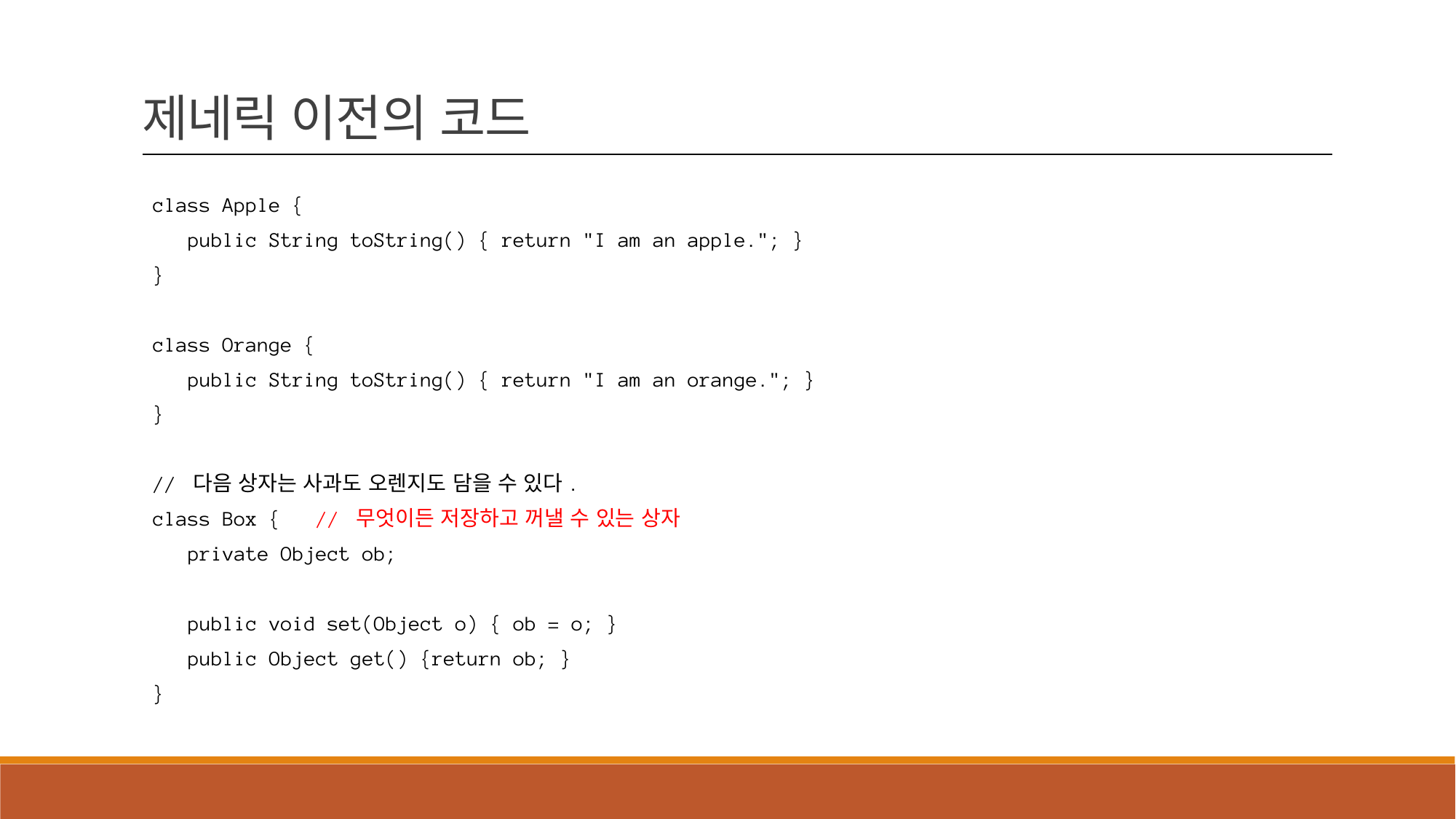

제네릭 이전의 코드
class Apple {
   public String toString() { return "I am an apple."; }
}

class Orange {
   public String toString() { return "I am an orange."; }
}

// 다음 상자는 사과도 오렌지도 담을 수 있다.
class Box {   // 무엇이든 저장하고 꺼낼 수 있는 상자
   private Object ob;

   public void set(Object o) { ob = o; }
   public Object get() {return ob; }
}